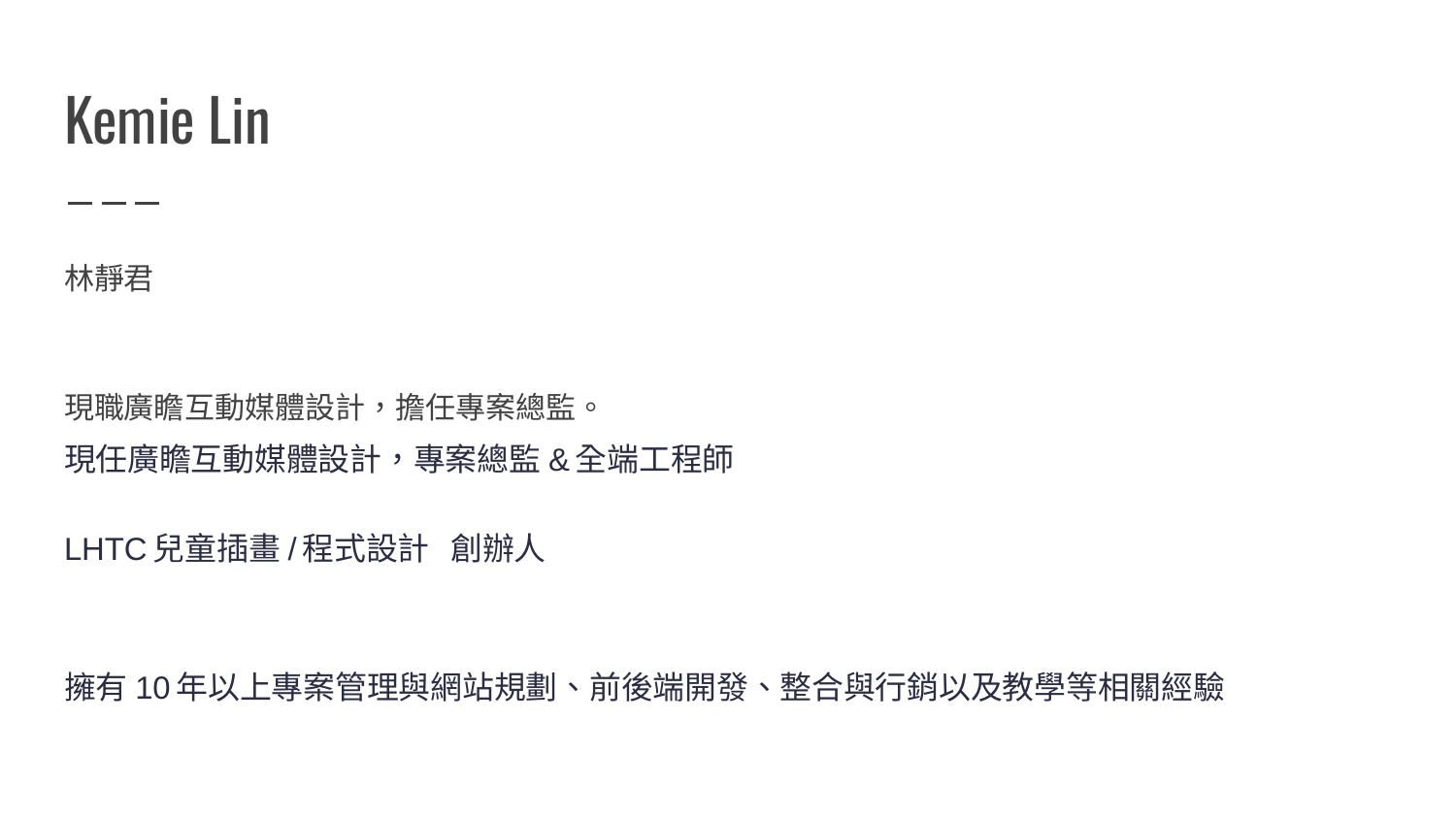

# Kemie Lin
林靜君

現職廣瞻互動媒體設計，擔任專案總監。
現任廣瞻互動媒體設計，專案總監&全端工程師
LHTC兒童插畫/程式設計   創辦人
擁有10年以上專案管理與網站規劃、前後端開發、整合與行銷以及教學等相關經驗